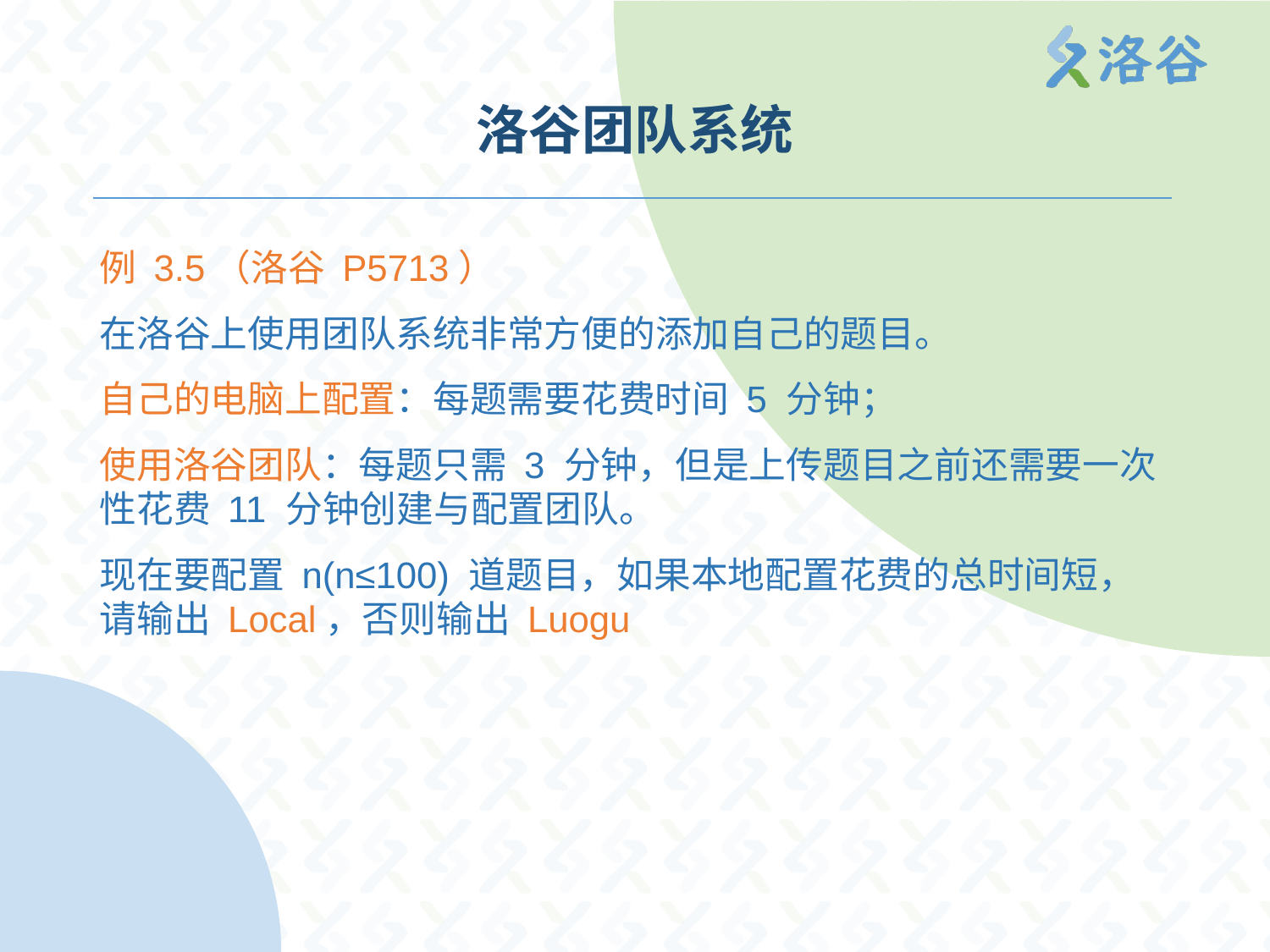

# 洛谷团队系统
例 3.5（洛谷 P5713）
在洛谷上使用团队系统非常方便的添加自己的题目。
自己的电脑上配置：每题需要花费时间 5 分钟；
使用洛谷团队：每题只需 3 分钟，但是上传题目之前还需要一次性花费 11 分钟创建与配置团队。
现在要配置 n(n≤100) 道题目，如果本地配置花费的总时间短，请输出 Local，否则输出 Luogu